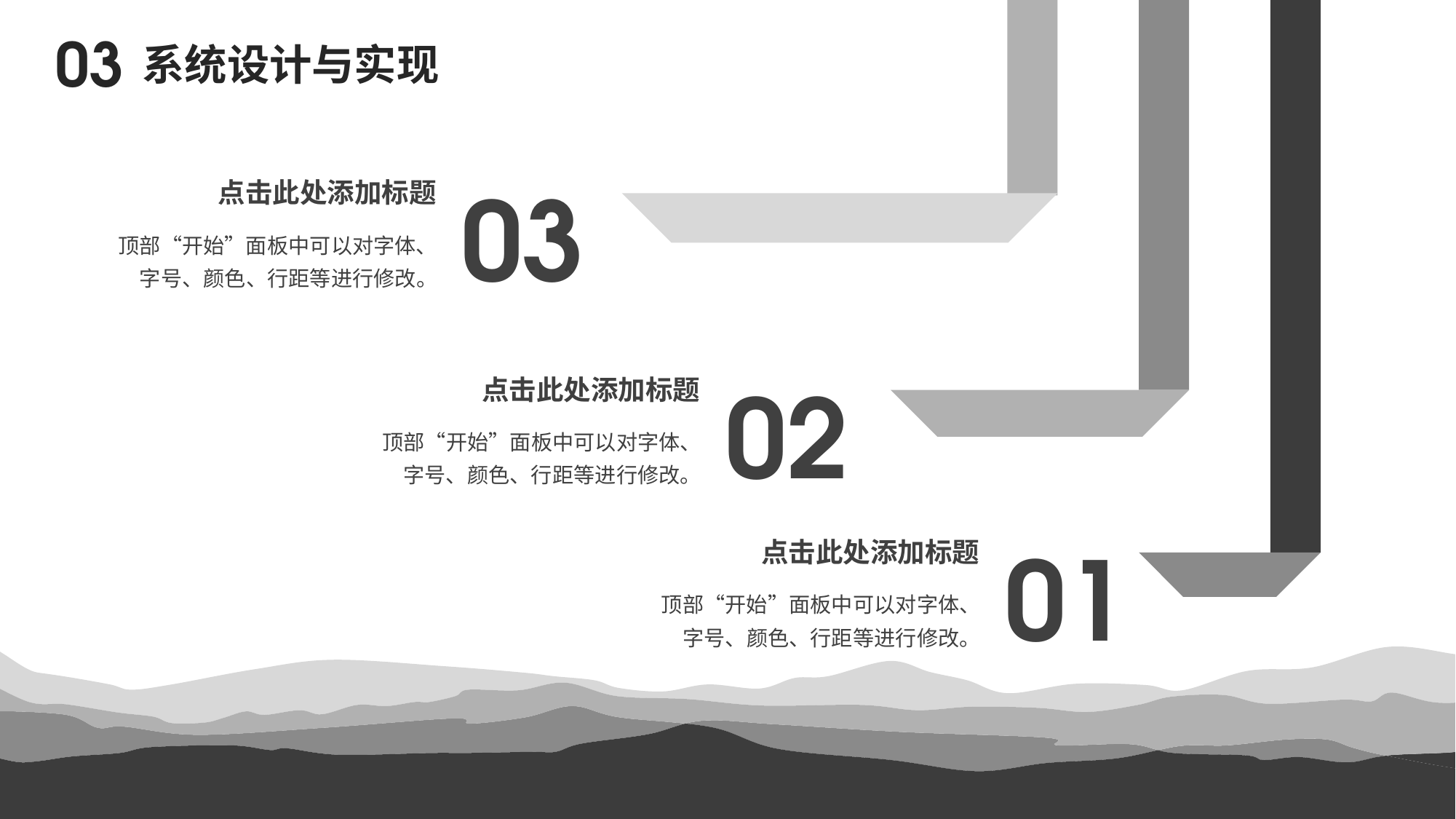

03

系统设计与实现
03
点击此处添加标题
顶部“开始”面板中可以对字体、字号、颜色、行距等进行修改。

02
点击此处添加标题
顶部“开始”面板中可以对字体、字号、颜色、行距等进行修改。
01
点击此处添加标题
顶部“开始”面板中可以对字体、字号、颜色、行距等进行修改。